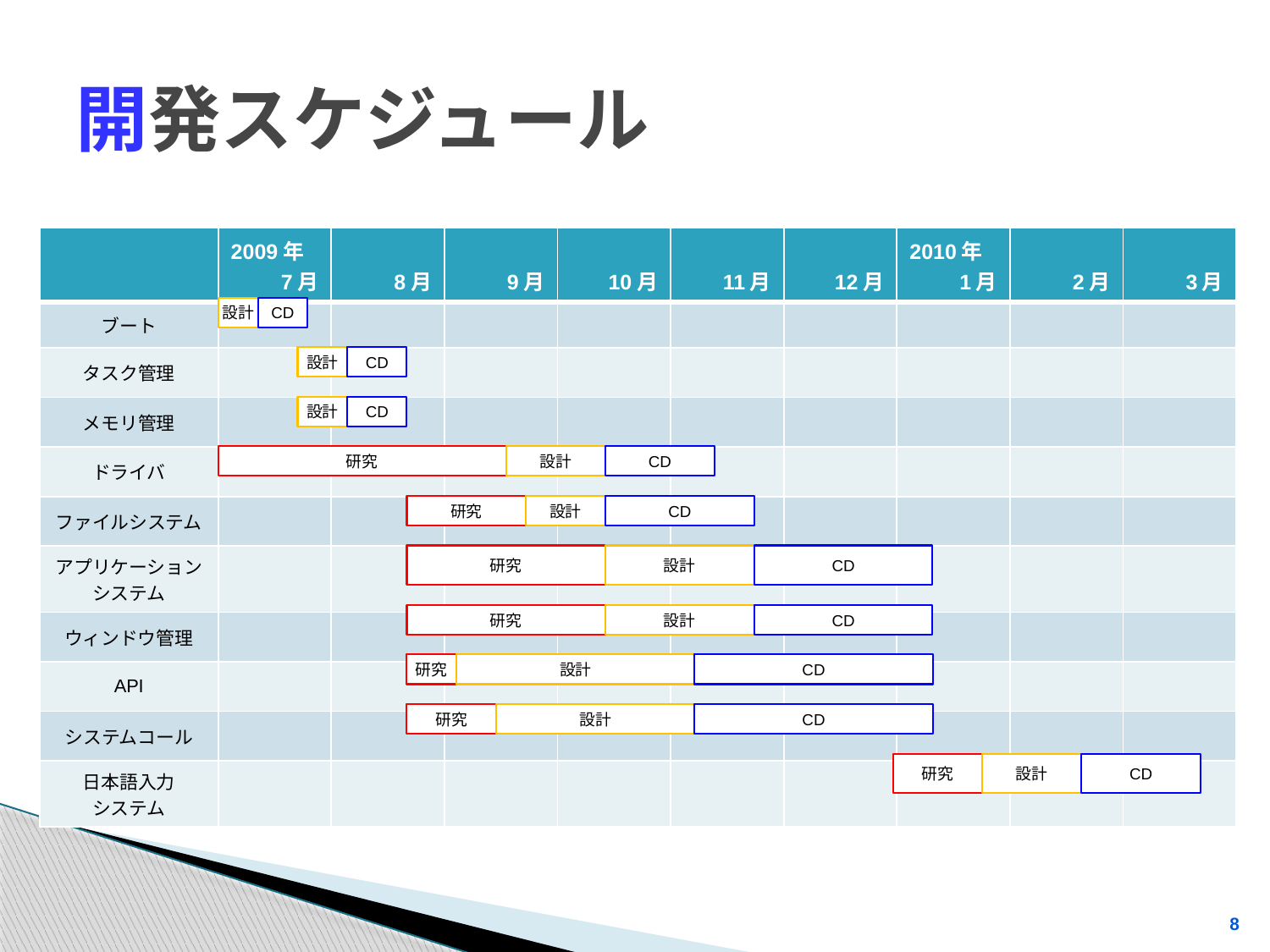

# 開発スケジュール
|  | 2009年 7月 | 8月 | 9月 | 10月 | 11月 | 12月 | 2010年 1月 | 2月 | 3月 |
| --- | --- | --- | --- | --- | --- | --- | --- | --- | --- |
| ブート |  |  |  |  |  |  |  |  |  |
| タスク管理 |  |  |  |  |  |  |  |  |  |
| メモリ管理 |  |  |  |  |  |  |  |  |  |
| ドライバ |  |  |  |  |  |  |  |  |  |
| ファイルシステム |  |  |  |  |  |  |  |  |  |
| アプリケーション システム |  |  |  |  |  |  |  |  |  |
| ウィンドウ管理 |  |  |  |  |  |  |  |  |  |
| API |  |  |  |  |  |  |  |  |  |
| システムコール |  |  |  |  |  |  |  |  |  |
| 日本語入力 システム |  |  |  |  |  |  |  |  |  |
設計
CD
設計
CD
設計
CD
研究
設計
CD
研究
設計
CD
研究
設計
CD
研究
設計
CD
研究
設計
CD
研究
設計
CD
研究
設計
CD
8